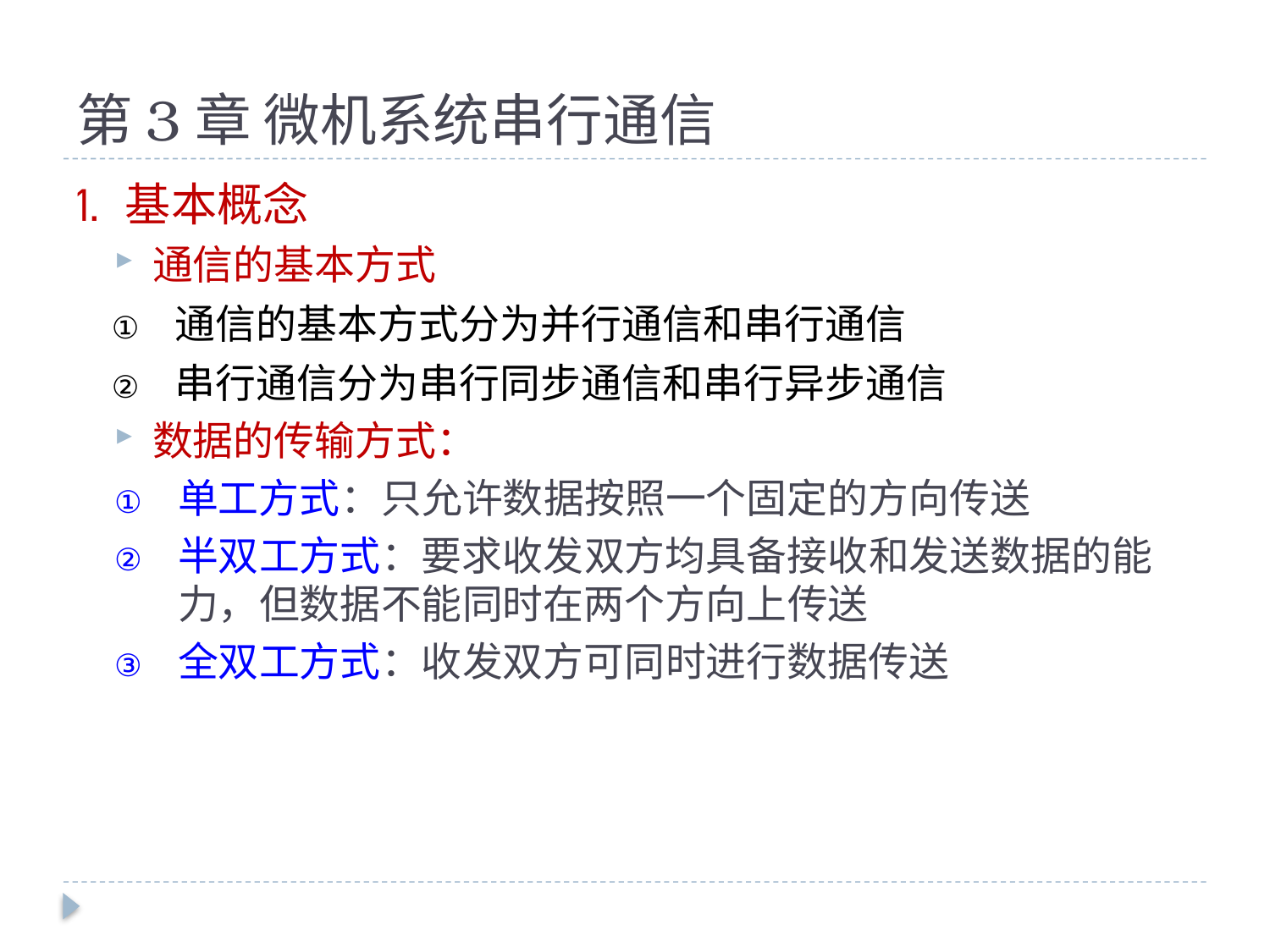

# 第3章 微机系统串行通信
1. 基本概念
通信的基本方式
通信的基本方式分为并行通信和串行通信
串行通信分为串行同步通信和串行异步通信
数据的传输方式：
单工方式：只允许数据按照一个固定的方向传送
半双工方式：要求收发双方均具备接收和发送数据的能力，但数据不能同时在两个方向上传送
全双工方式：收发双方可同时进行数据传送